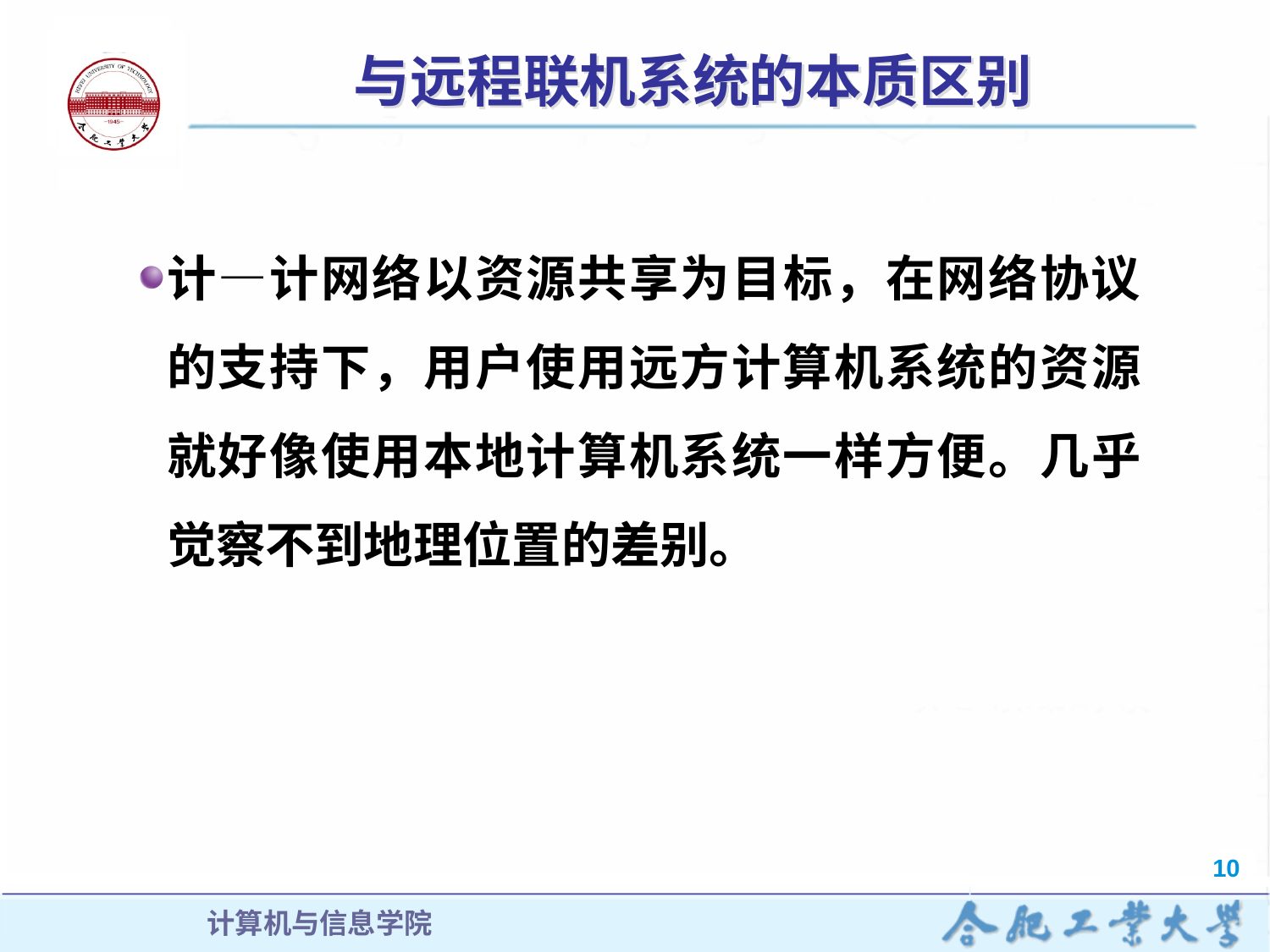

# 与远程联机系统的本质区别
计—计网络以资源共享为目标，在网络协议的支持下，用户使用远方计算机系统的资源就好像使用本地计算机系统一样方便。几乎觉察不到地理位置的差别。